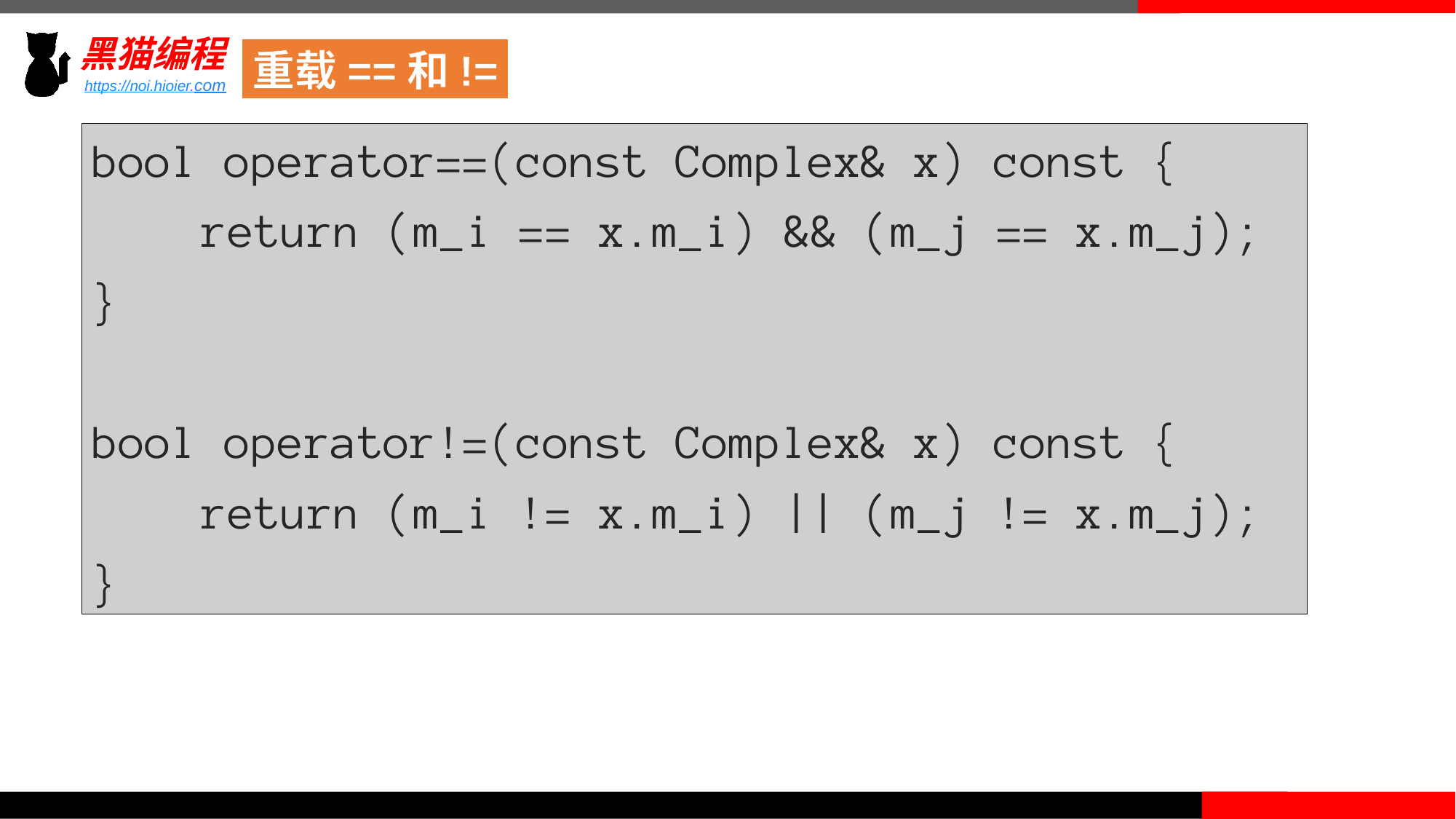

重载==和!=
bool operator==(const Complex& x) const {
	return (m_i == x.m_i) && (m_j == x.m_j);
}

bool operator!=(const Complex& x) const {
	return (m_i != x.m_i) || (m_j != x.m_j);
}